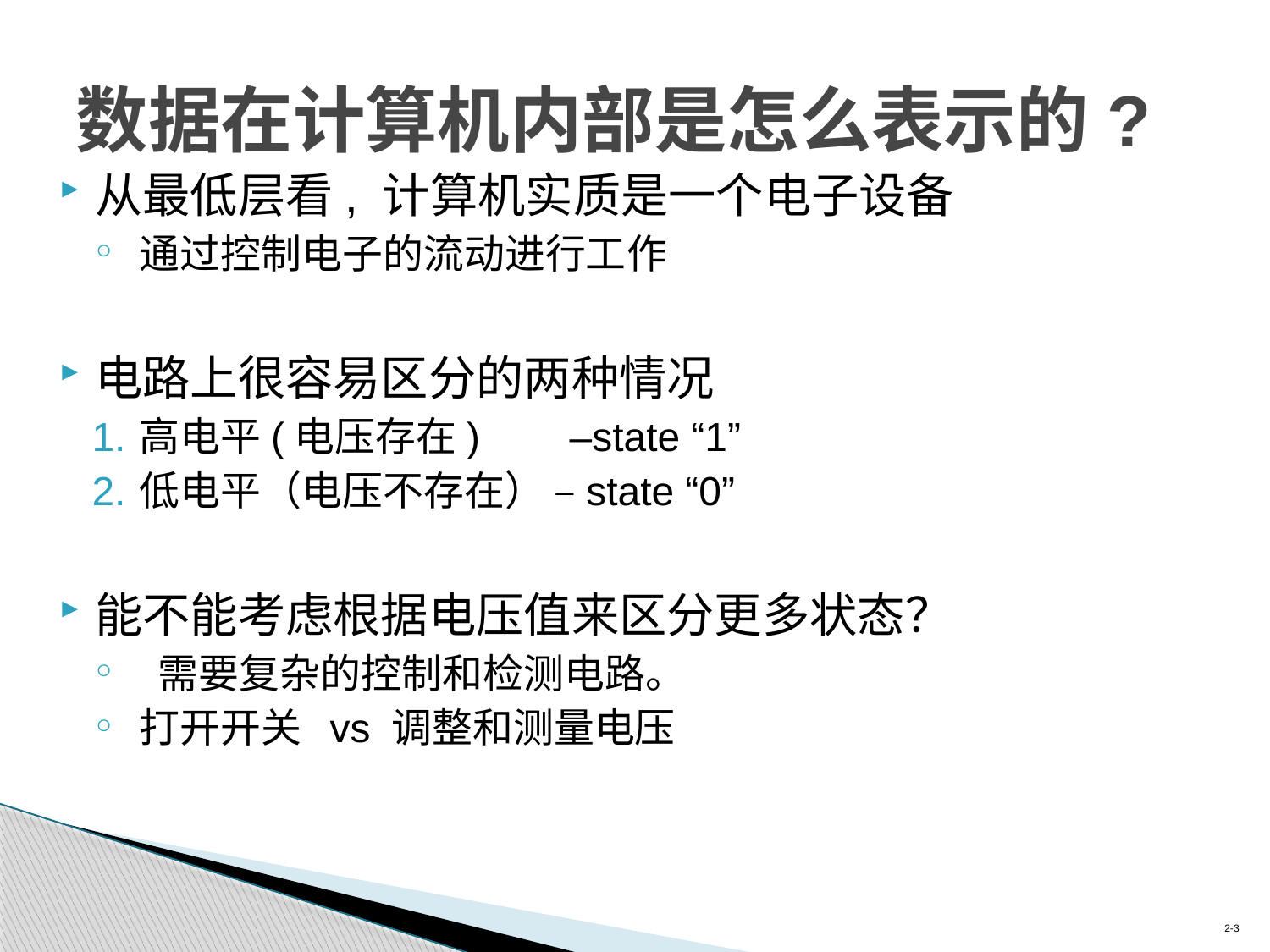

# 数据在计算机内部是怎么表示的?
从最低层看, 计算机实质是一个电子设备
通过控制电子的流动进行工作

电路上很容易区分的两种情况
高电平(电压存在)        –state “1”
低电平（电压不存在） –state “0”

能不能考虑根据电压值来区分更多状态？
 需要复杂的控制和检测电路。
打开开关  vs 调整和测量电压
2-3